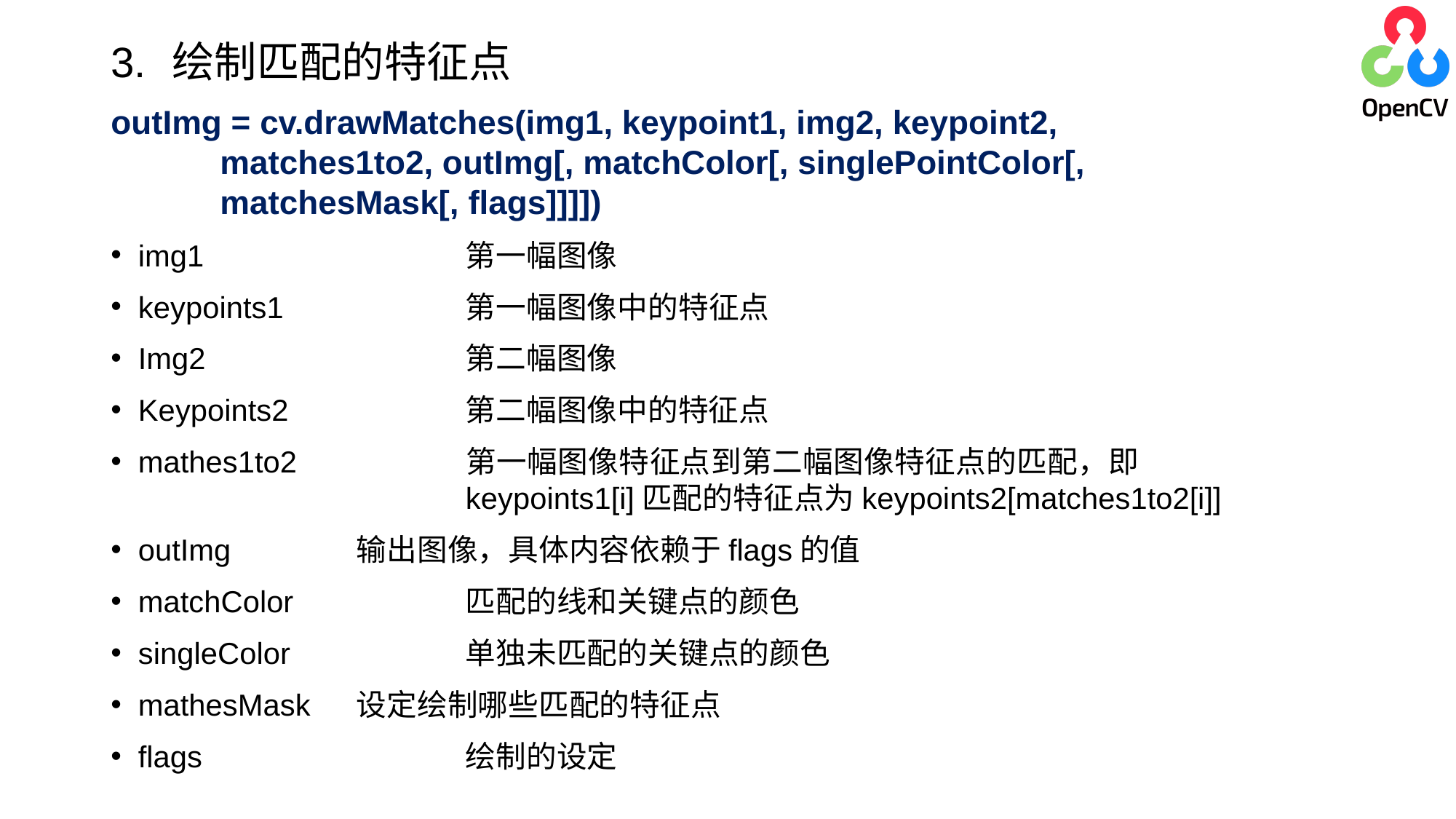

绘制匹配的特征点
outImg = cv.drawMatches(img1, keypoint1, img2, keypoint2, 				matches1to2, outImg[, matchColor[, singlePointColor[, 			matchesMask[, flags]]]])
img1			第一幅图像
keypoints1		第一幅图像中的特征点
Img2			第二幅图像
Keypoints2		第二幅图像中的特征点
mathes1to2		第一幅图像特征点到第二幅图像特征点的匹配，即					keypoints1[i]匹配的特征点为keypoints2[matches1to2[i]]
outImg		输出图像，具体内容依赖于flags的值
matchColor		匹配的线和关键点的颜色
singleColor		单独未匹配的关键点的颜色
mathesMask 	设定绘制哪些匹配的特征点
flags			绘制的设定